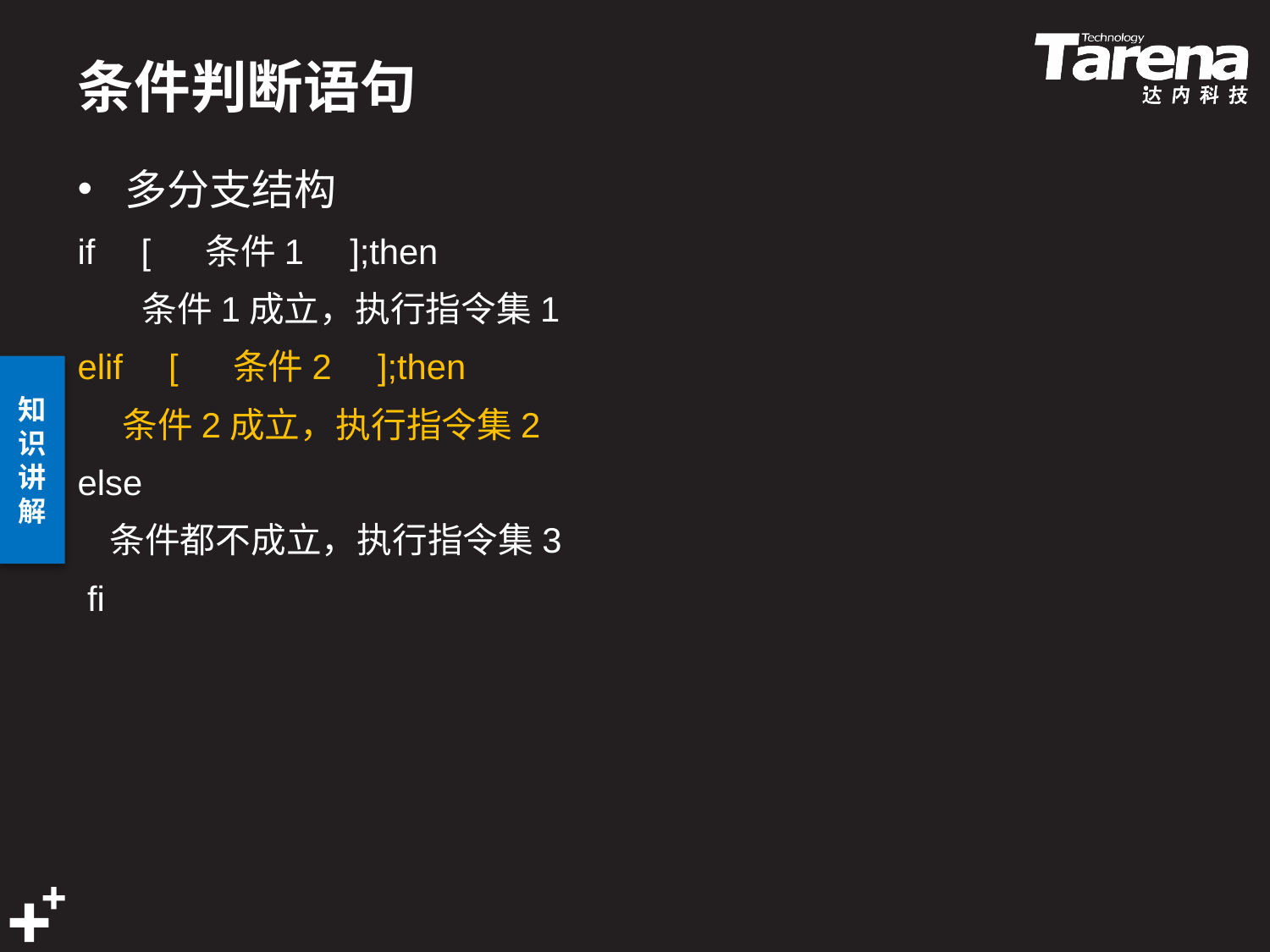

# 条件判断语句
多分支结构
if  [  条件1  ];then 
   条件1成立，执行指令集1
elif  [  条件2  ];then 
 条件2成立，执行指令集2 
else 
   条件都不成立，执行指令集3
 fi 